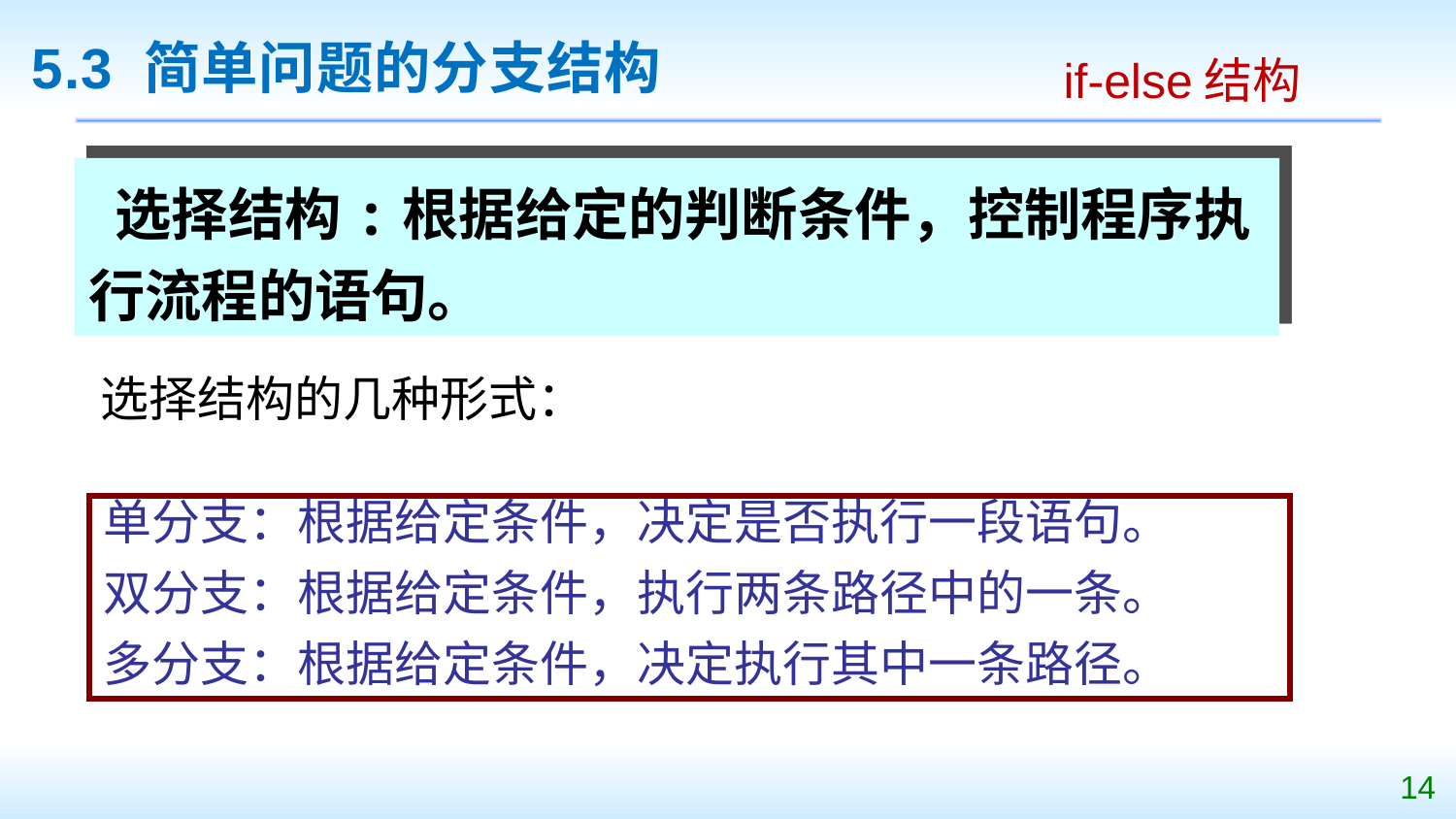

# 5.3 简单问题的分支结构
if-else结构
 选择结构:根据给定的判断条件，控制程序执行流程的语句。
选择结构的几种形式：
单分支：根据给定条件，决定是否执行一段语句。
双分支：根据给定条件，执行两条路径中的一条。
多分支：根据给定条件，决定执行其中一条路径。
14